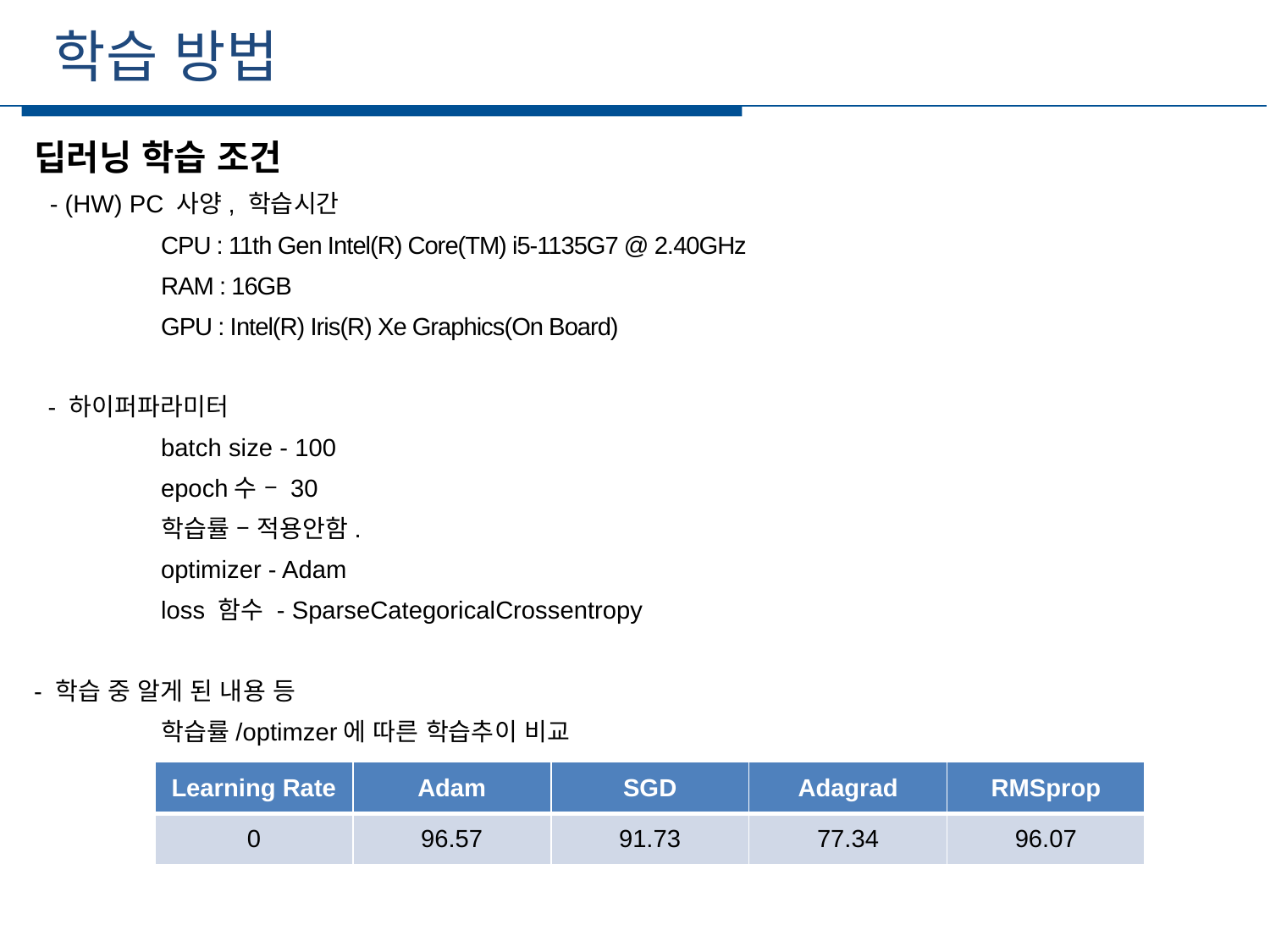

학습 방법
세부일정

딥러닝 학습 조건
  - (HW) PC 사양, 학습시간
 	CPU : 11th Gen Intel(R) Core(TM) i5-1135G7 @ 2.40GHz
	RAM : 16GB
	GPU : Intel(R) Iris(R) Xe Graphics(On Board)

  - 하이퍼파라미터
	batch size - 100
	epoch수 – 30
	학습률 – 적용안함.
	optimizer - Adam
	loss 함수 - SparseCategoricalCrossentropy

- 학습 중 알게 된 내용 등
	학습률/optimzer에 따른 학습추이 비교

| Learning Rate | Adam | SGD | Adagrad | RMSprop |
| --- | --- | --- | --- | --- |
| 0 | 96.57 | 91.73 | 77.34 | 96.07 |